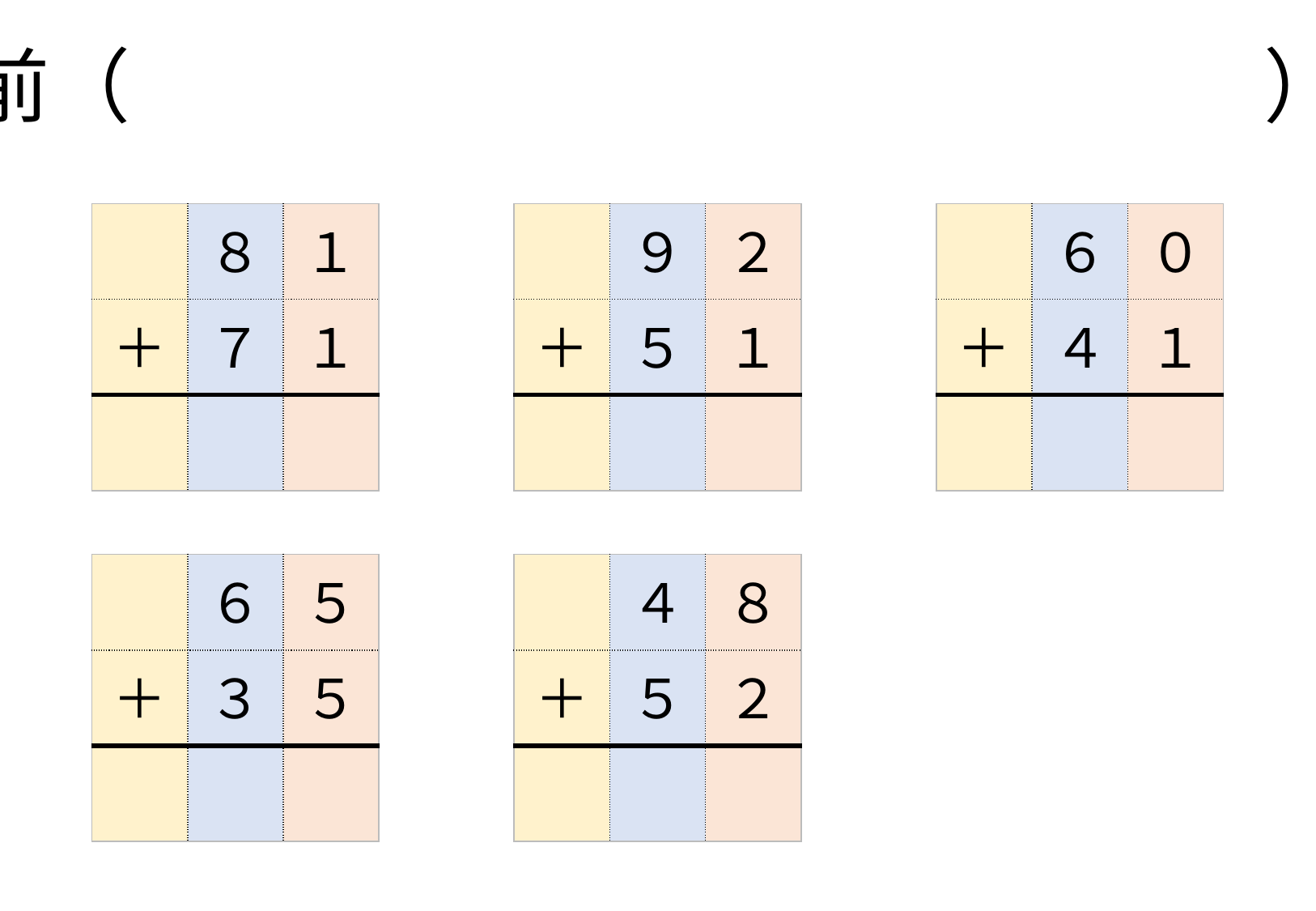

名前（　　　　　　　　　　　　　　）
|  | ８ | １ |
| --- | --- | --- |
| ＋ | ７ | １ |
|  |  |  |
|  | ９ | ２ |
| --- | --- | --- |
| ＋ | ５ | １ |
|  |  |  |
|  | ６ | ０ |
| --- | --- | --- |
| ＋ | ４ | １ |
|  |  |  |
|  | ６ | ５ |
| --- | --- | --- |
| ＋ | ３ | ５ |
|  |  |  |
|  | ４ | ８ |
| --- | --- | --- |
| ＋ | ５ | ２ |
|  |  |  |